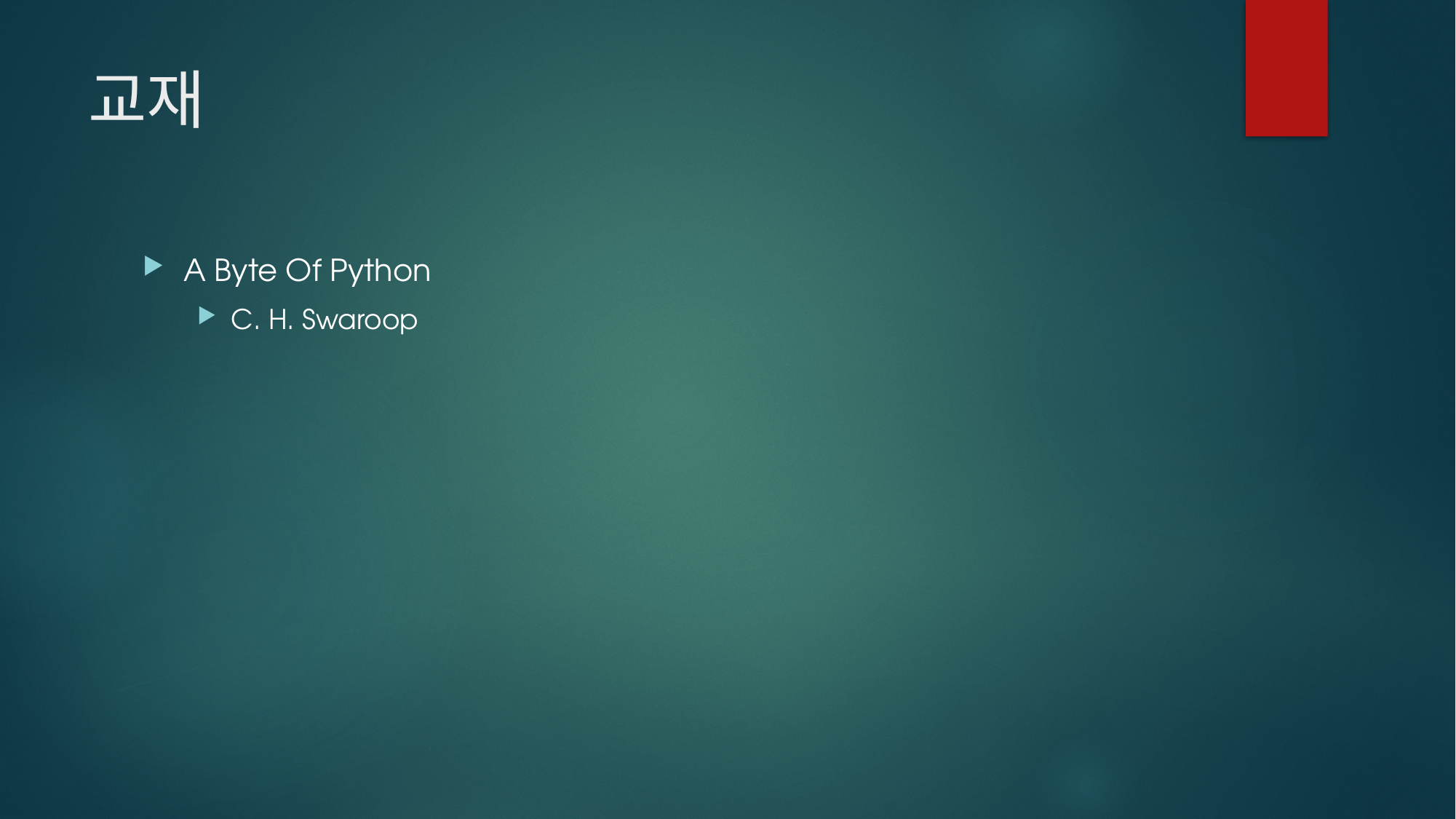

# 교재
A Byte Of Python
C. H. Swaroop